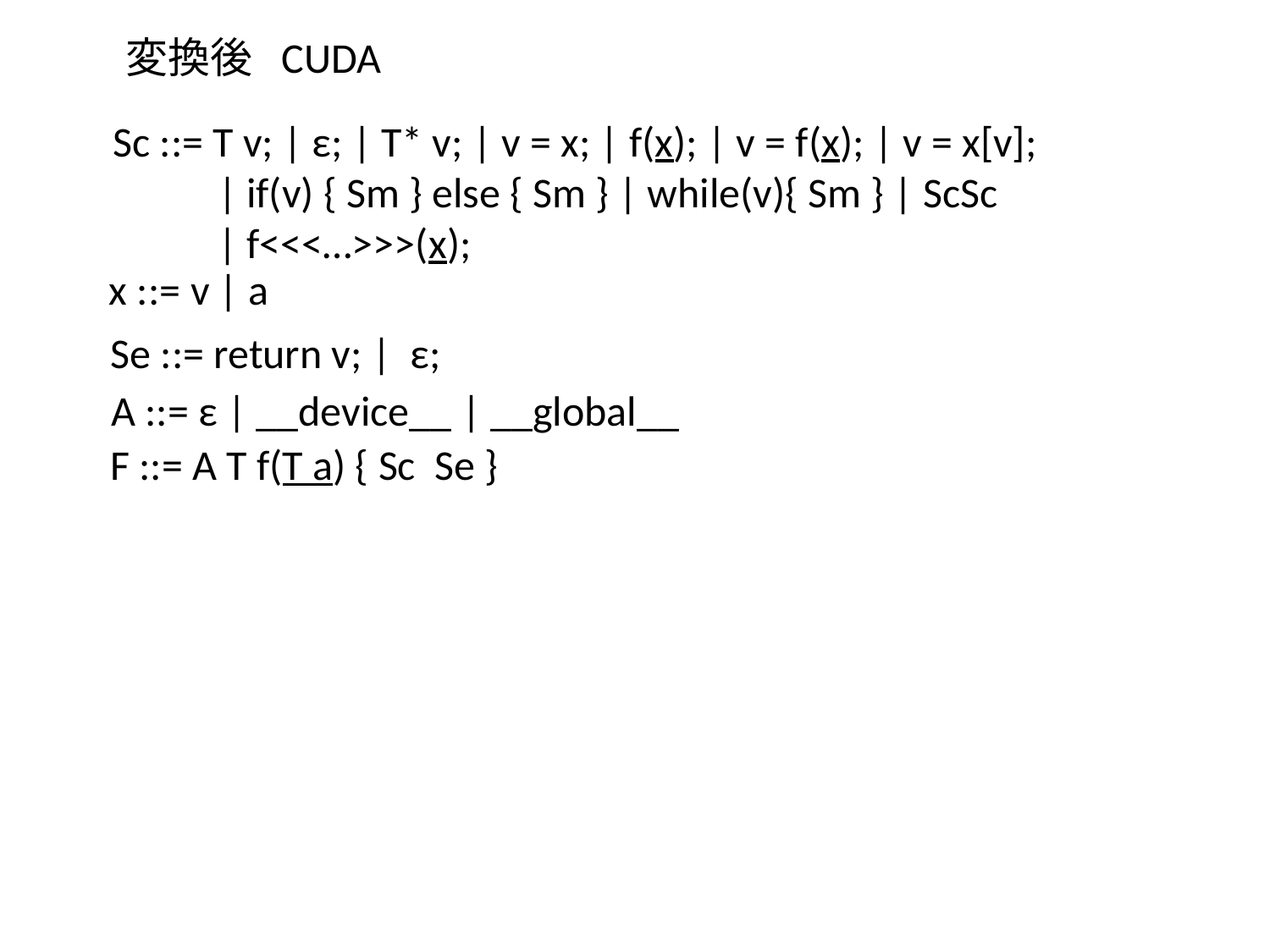

変換後  CUDA
Sc ::= T v; | ε; | T* v; | v = x; | f(x); | v = f(x); | v = x[v];
           | if(v) { Sm } else { Sm } | while(v){ Sm } | ScSc
           | f<<<…>>>(x);
x ::= v | a
Se ::= return v; |  ε;
A ::= ε | __device__ | __global__
F ::= A T f(T a) { Sc  Se }